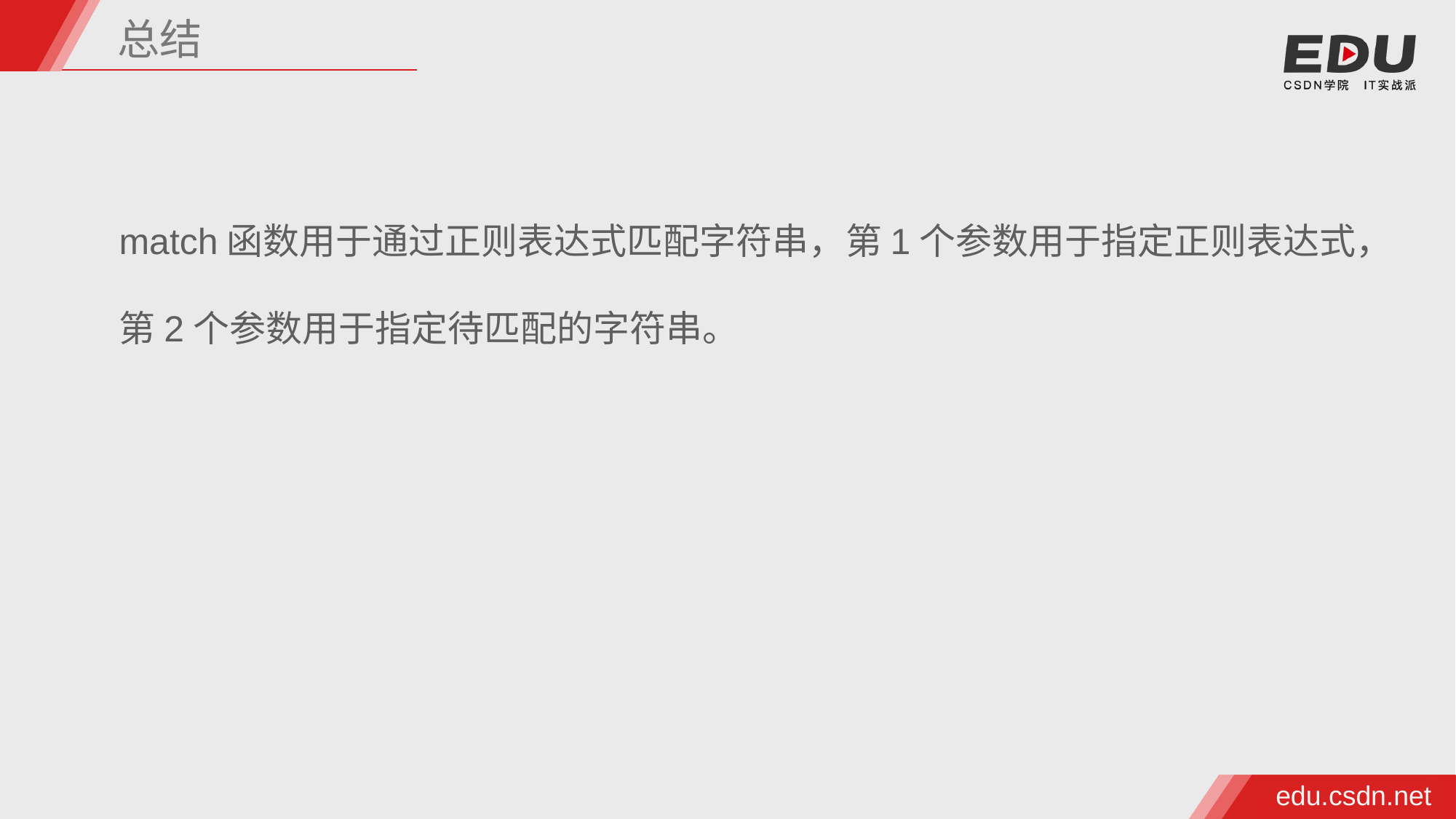

总结
match函数用于通过正则表达式匹配字符串，第1个参数用于指定正则表达式，
第2个参数用于指定待匹配的字符串。
edu.csdn.net